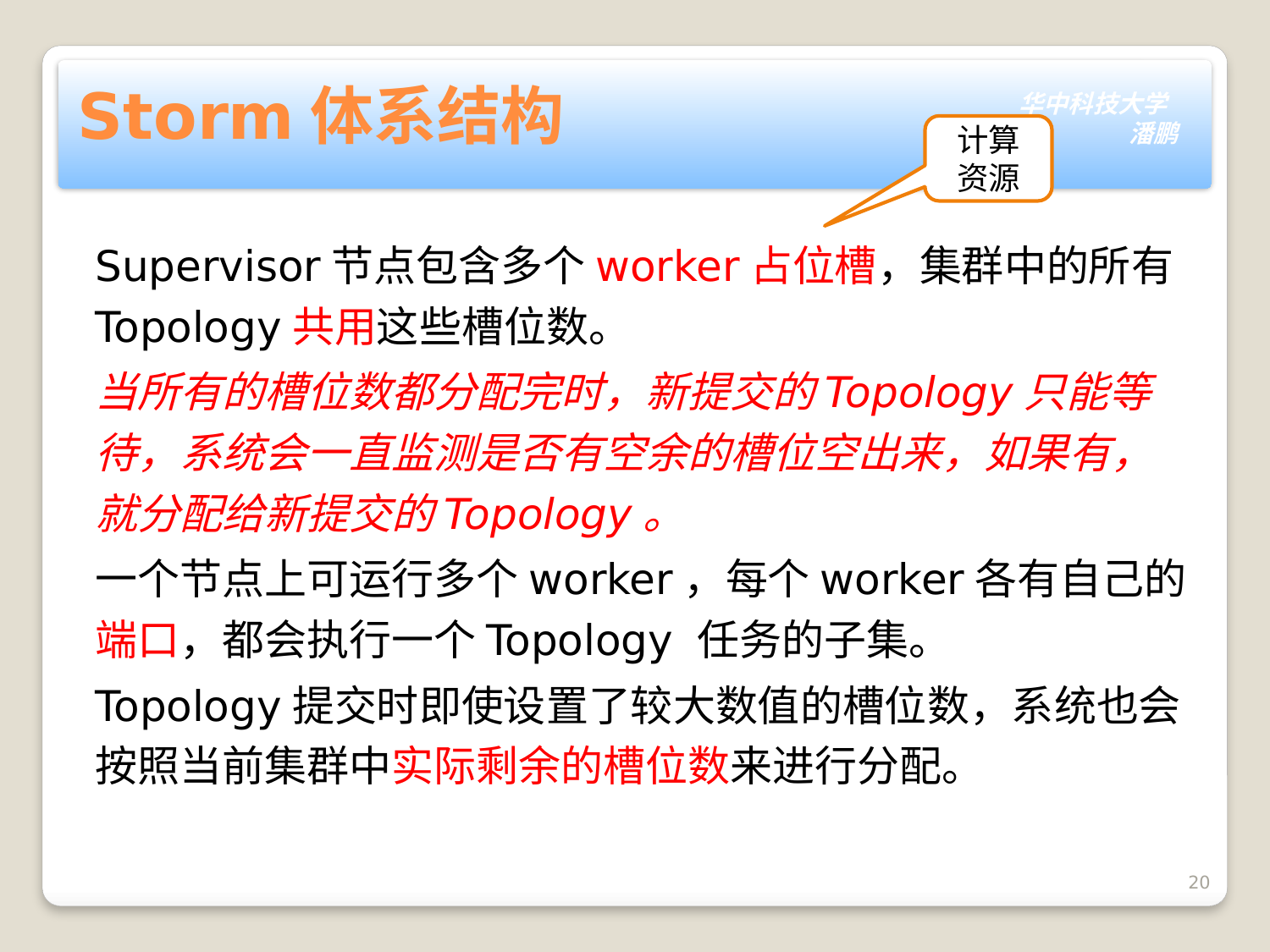

# Storm体系结构
计算资源
Supervisor节点包含多个worker占位槽，集群中的所有Topology共用这些槽位数。
当所有的槽位数都分配完时，新提交的Topology只能等待，系统会一直监测是否有空余的槽位空出来，如果有，就分配给新提交的Topology。
一个节点上可运行多个worker，每个worker各有自己的端口，都会执行一个Topology 任务的子集。
Topology提交时即使设置了较大数值的槽位数，系统也会按照当前集群中实际剩余的槽位数来进行分配。
20